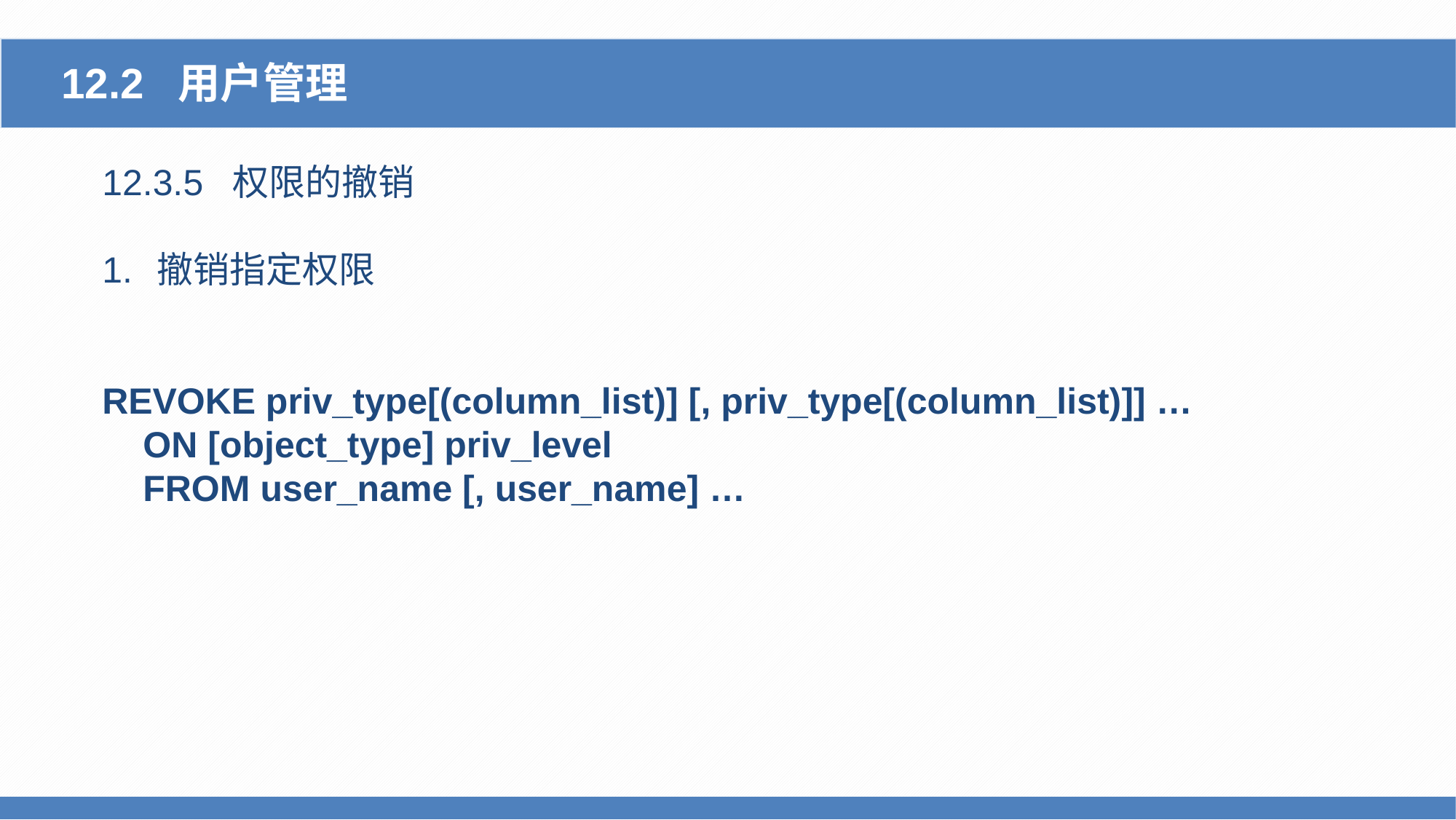

12.2  用户管理
12.3.5  权限的撤销

撤销指定权限

REVOKE priv_type[(column_list)] [, priv_type[(column_list)]] …
    ON [object_type] priv_level
    FROM user_name [, user_name] …